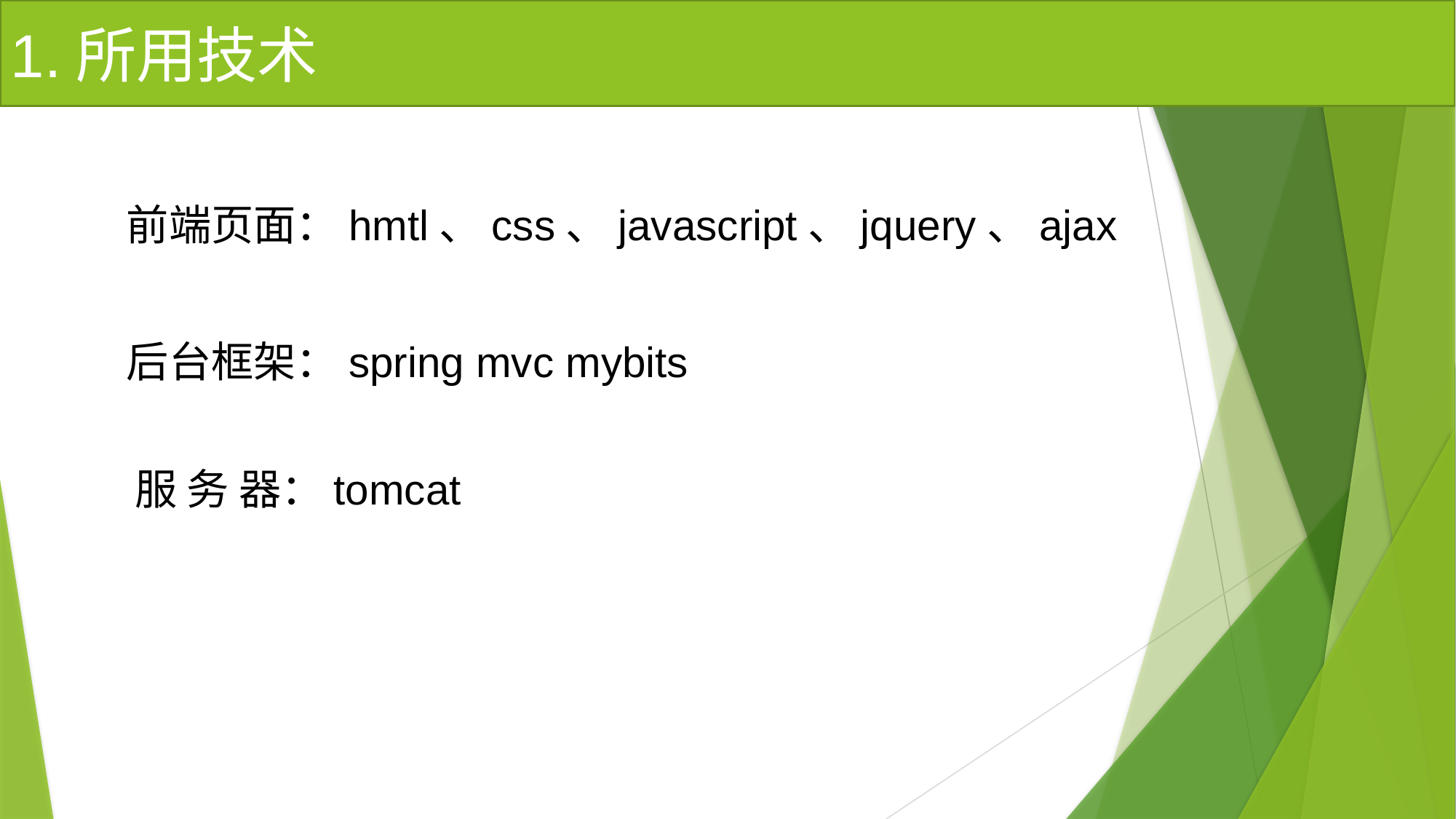

1.所用技术
前端页面：hmtl、css、javascript、jquery、ajax
后台框架：spring mvc mybits
服 务 器：tomcat